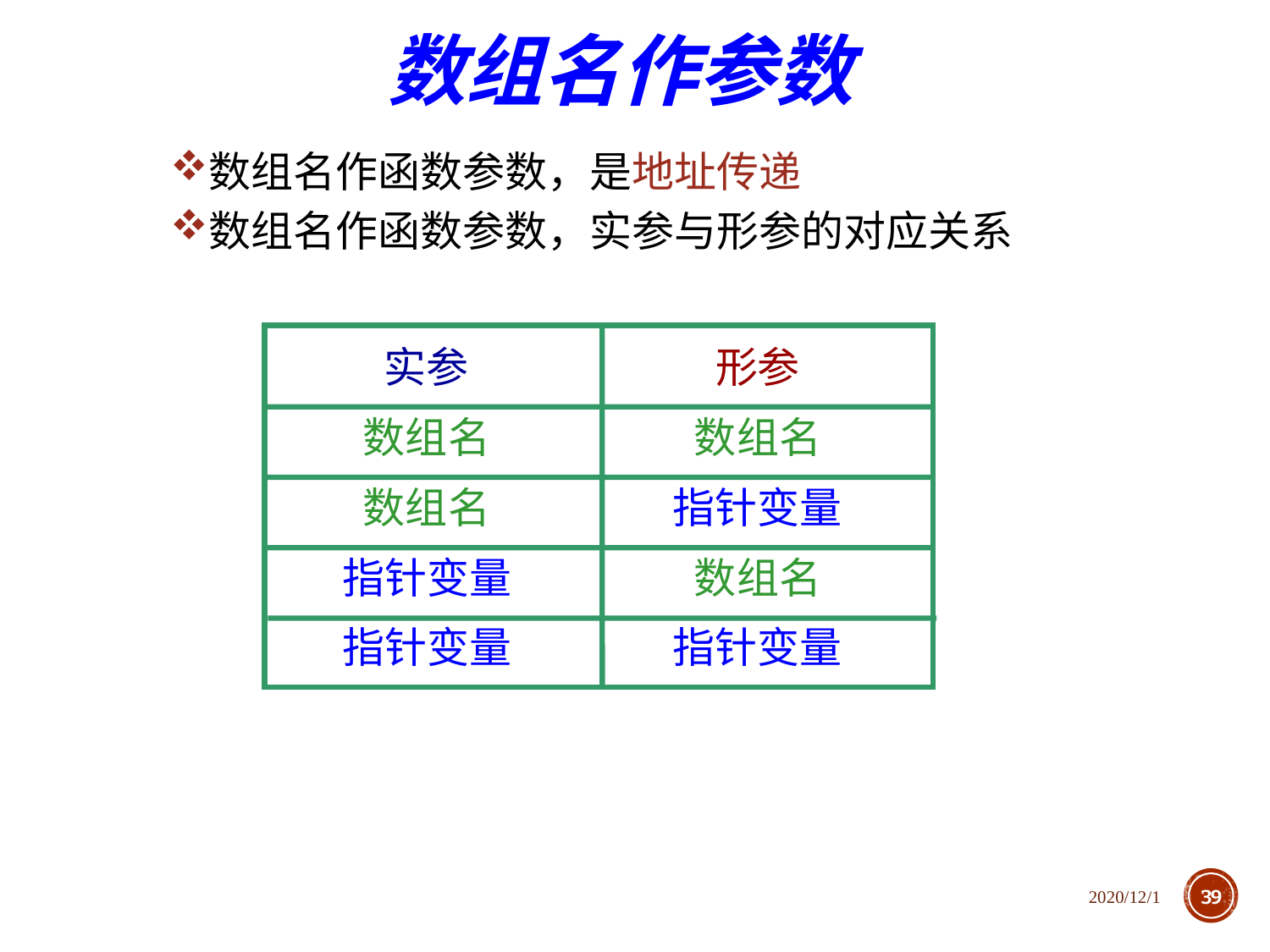

数组名作参数
数组名作函数参数，是地址传递
数组名作函数参数，实参与形参的对应关系

实参
形参
数组名
数组名

数组名
指针变量

指针变量
数组名

指针变量
指针变量

2020/12/1
39